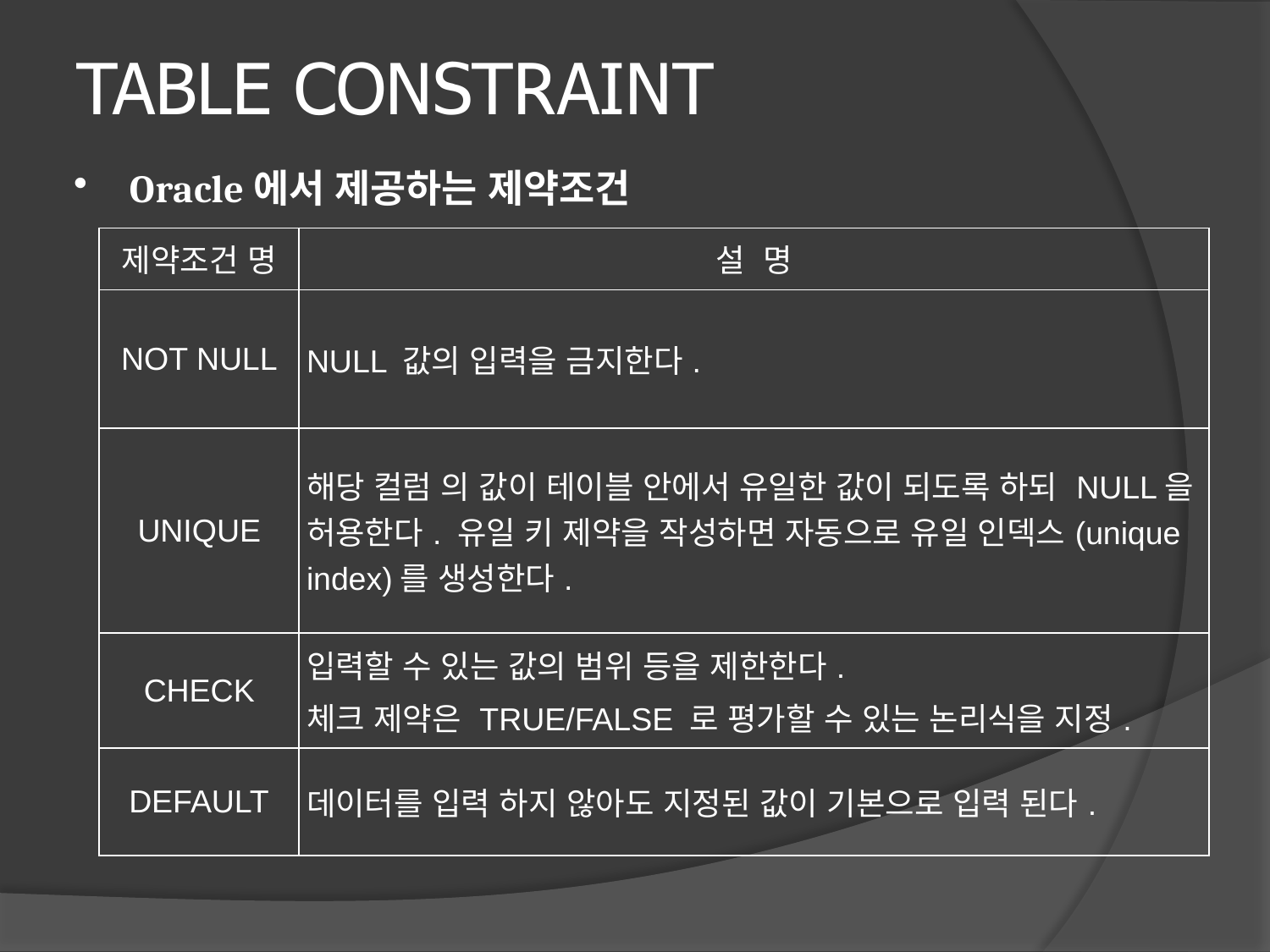

# TABLE CONSTRAINT
Oracle에서 제공하는 제약조건
| 제약조건 명 | 설 명 |
| --- | --- |
| NOT NULL | NULL 값의 입력을 금지한다. |
| UNIQUE | 해당 컬럼 의 값이 테이블 안에서 유일한 값이 되도록 하되 NULL을 허용한다. 유일 키 제약을 작성하면 자동으로 유일 인덱스(unique index)를 생성한다. |
| CHECK | 입력할 수 있는 값의 범위 등을 제한한다. 체크 제약은 TRUE/FALSE 로 평가할 수 있는 논리식을 지정. |
| DEFAULT | 데이터를 입력 하지 않아도 지정된 값이 기본으로 입력 된다. |